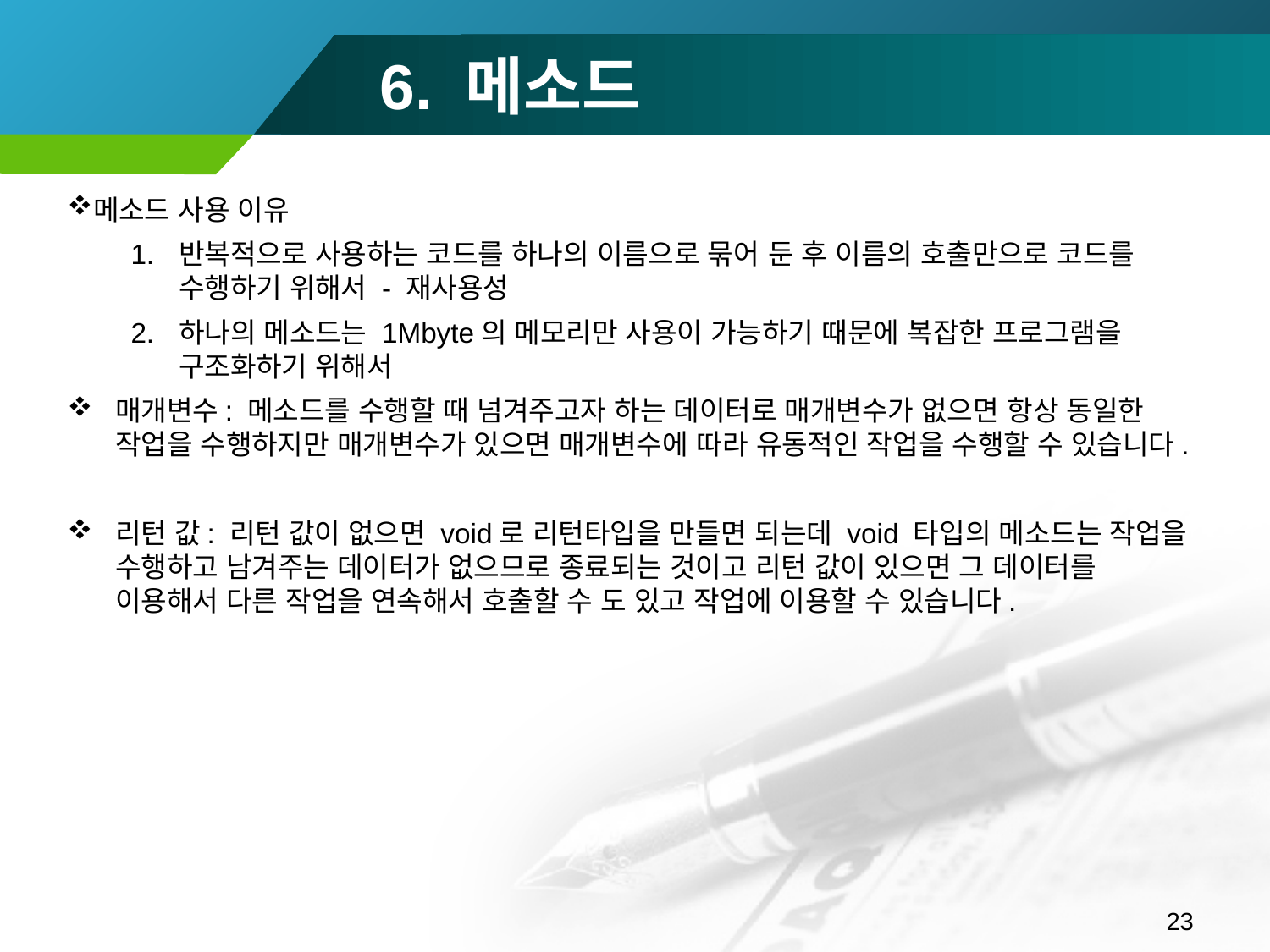

# 6. 메소드
메소드 사용 이유
반복적으로 사용하는 코드를 하나의 이름으로 묶어 둔 후 이름의 호출만으로 코드를 수행하기 위해서 - 재사용성
하나의 메소드는 1Mbyte의 메모리만 사용이 가능하기 때문에 복잡한 프로그램을 구조화하기 위해서
매개변수: 메소드를 수행할 때 넘겨주고자 하는 데이터로 매개변수가 없으면 항상 동일한 작업을 수행하지만 매개변수가 있으면 매개변수에 따라 유동적인 작업을 수행할 수 있습니다.

리턴 값: 리턴 값이 없으면 void로 리턴타입을 만들면 되는데 void 타입의 메소드는 작업을 수행하고 남겨주는 데이터가 없으므로 종료되는 것이고 리턴 값이 있으면 그 데이터를 이용해서 다른 작업을 연속해서 호출할 수 도 있고 작업에 이용할 수 있습니다.
23